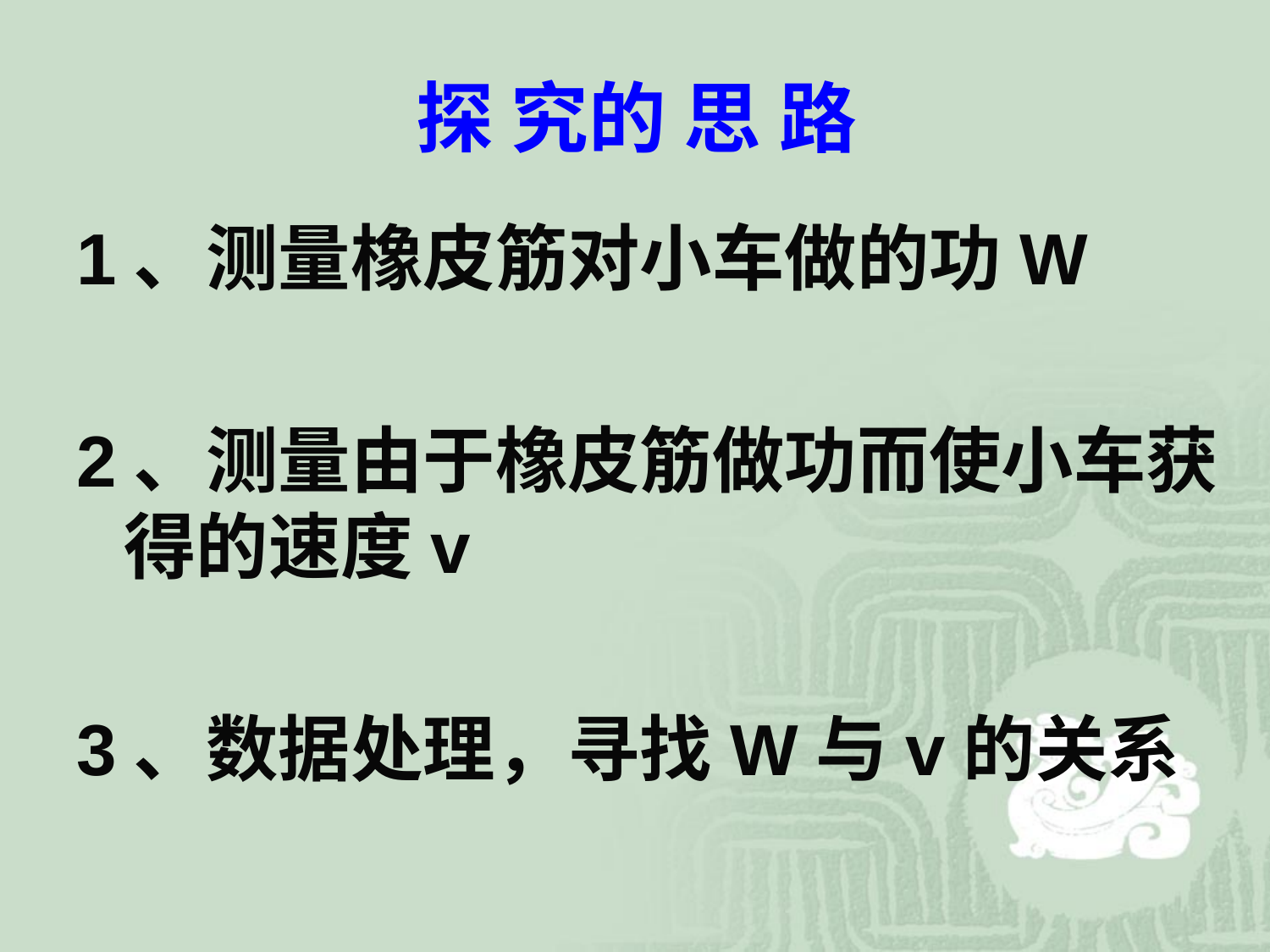

# 探 究的 思 路
1、测量橡皮筋对小车做的功W

2、测量由于橡皮筋做功而使小车获得的速度v

3、数据处理，寻找W与v的关系